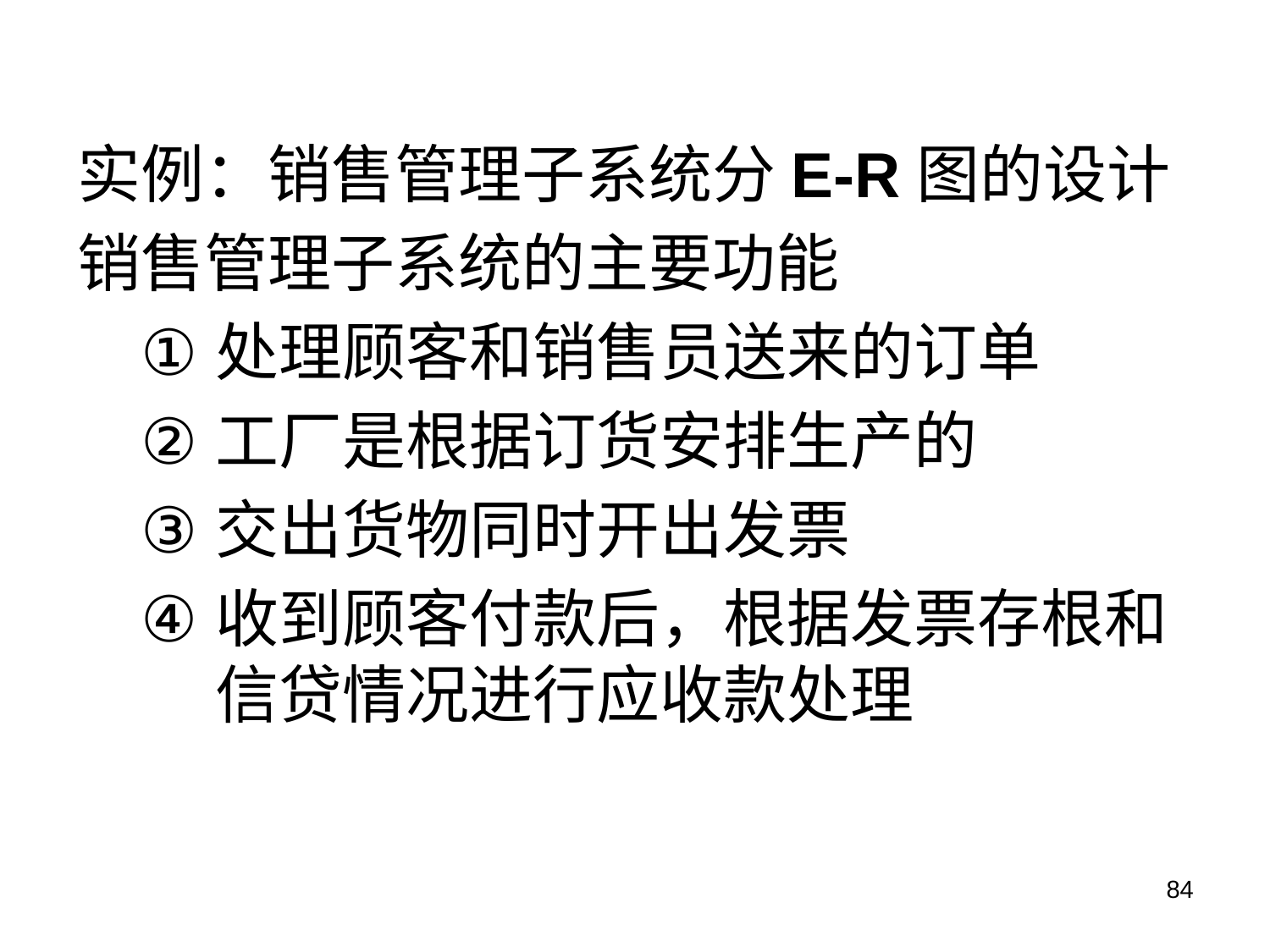

实例：销售管理子系统分E-R图的设计
销售管理子系统的主要功能
处理顾客和销售员送来的订单
工厂是根据订货安排生产的
交出货物同时开出发票
收到顾客付款后，根据发票存根和信贷情况进行应收款处理
84